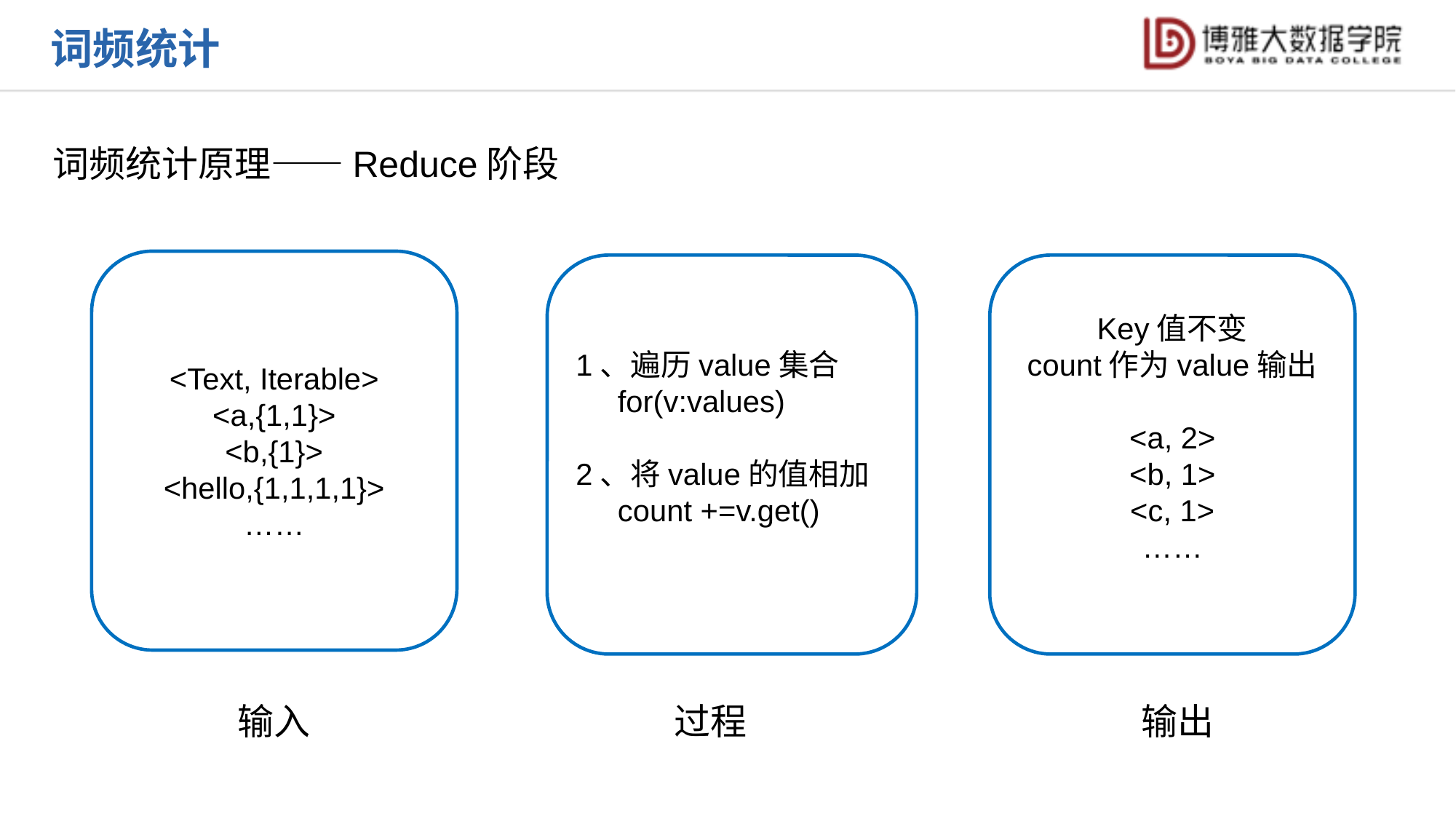

词频统计
词频统计原理——Reduce阶段

<Text, Iterable>
<a,{1,1}>
<b,{1}>
<hello,{1,1,1,1}>
……
1、遍历value集合
     for(v:values)

2、将value的值相加
     count +=v.get()

Key值不变
count作为value输出

<a, 2>
<b, 1>
<c, 1>
……

输入
输出
过程